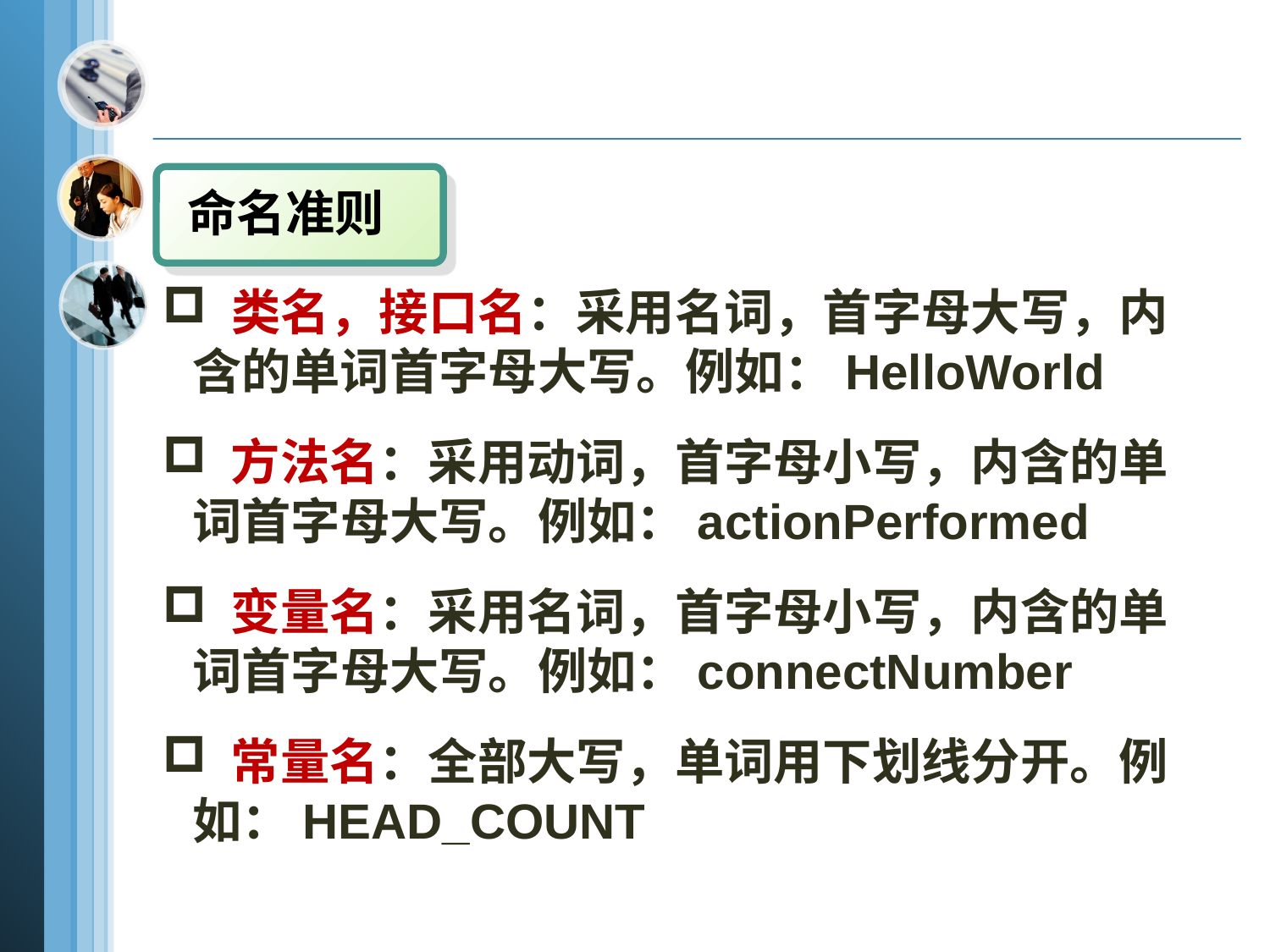

命名准则
 类名，接口名：采用名词，首字母大写，内含的单词首字母大写。例如：HelloWorld
 方法名：采用动词，首字母小写，内含的单词首字母大写。例如：actionPerformed
 变量名：采用名词，首字母小写，内含的单词首字母大写。例如：connectNumber
 常量名：全部大写，单词用下划线分开。例如：HEAD_COUNT